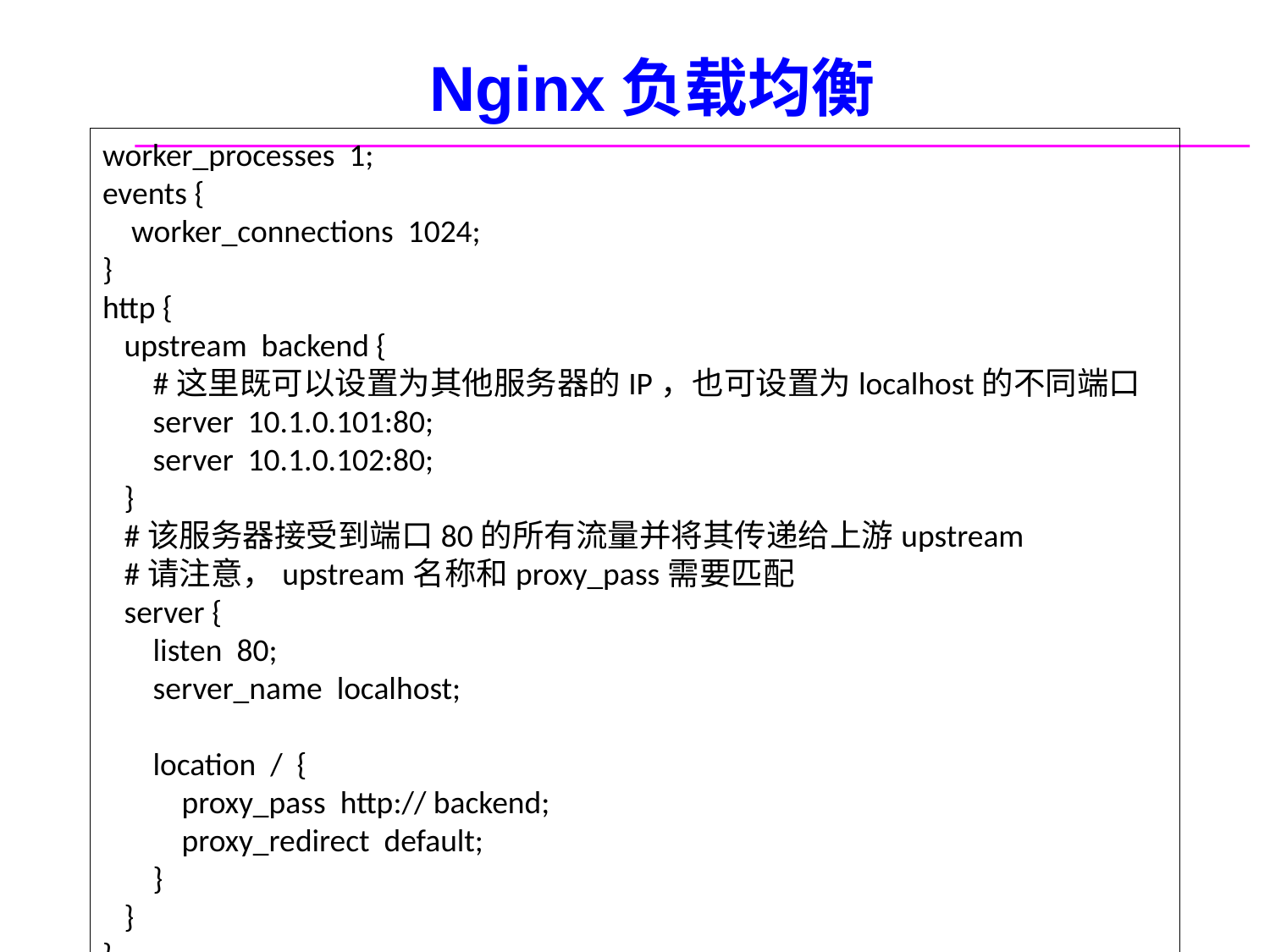

# Nginx负载均衡
worker_processes  1;
events {
    worker_connections  1024;
}
http {
   upstream  backend {
       #这里既可以设置为其他服务器的IP，也可设置为localhost的不同端口
       server  10.1.0.101:80;
       server  10.1.0.102:80;
   }
   #该服务器接受到端口80的所有流量并将其传递给上游upstream
   #请注意，upstream名称和proxy_pass需要匹配
   server {
       listen  80;
       server_name  localhost;

       location  /  {
           proxy_pass  http:// backend;
           proxy_redirect  default;
       }
   }
}
104